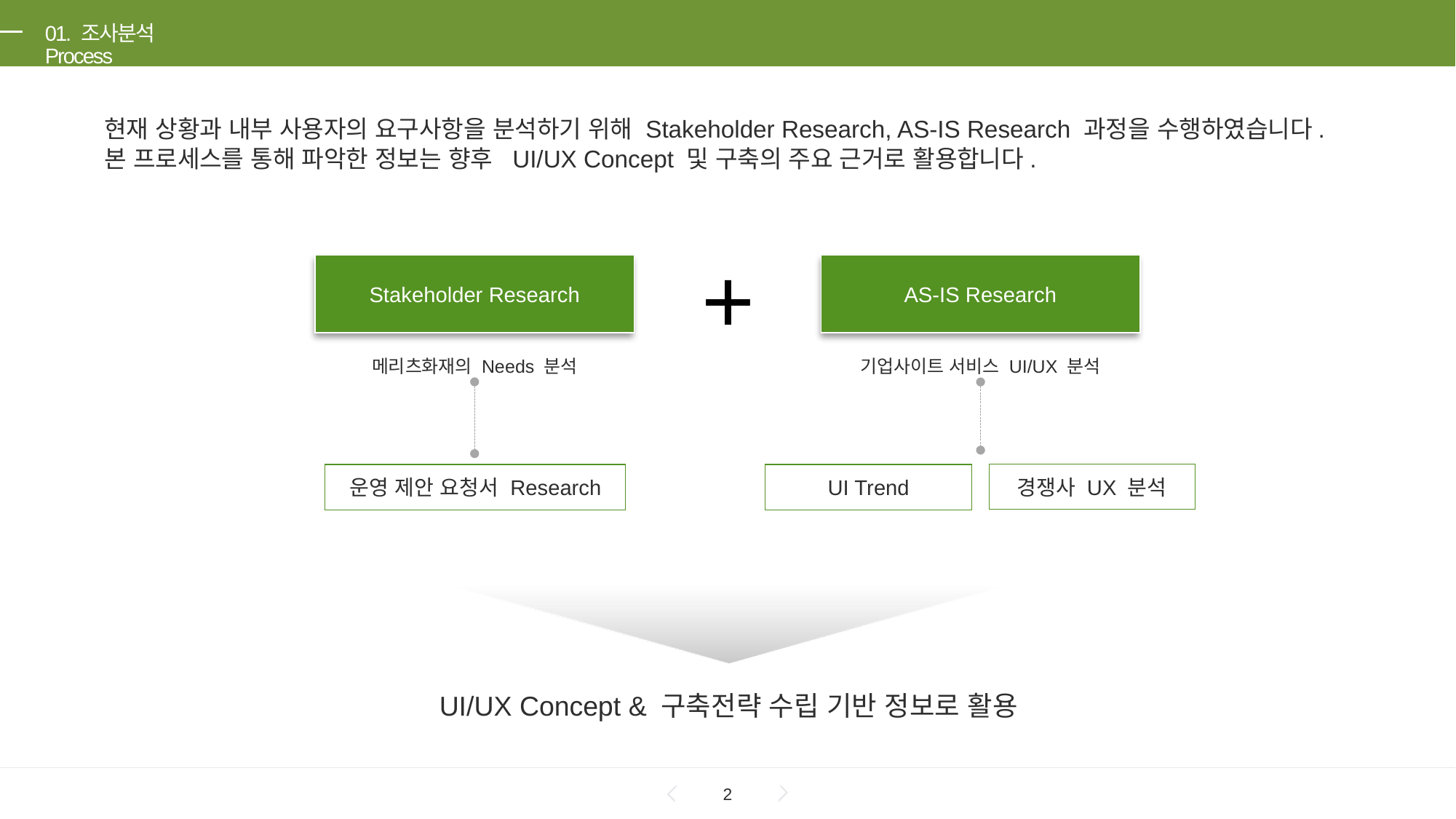

01. 조사분석 Process
현재 상황과 내부 사용자의 요구사항을 분석하기 위해 Stakeholder Research, AS-IS Research 과정을 수행하였습니다.
본 프로세스를 통해 파악한 정보는 향후  UI/UX Concept 및 구축의 주요 근거로 활용합니다.
+
Stakeholder Research
AS-IS Research
메리츠화재의 Needs 분석
기업사이트 서비스 UI/UX 분석
경쟁사 UX 분석
운영 제안 요청서 Research
UI Trend

UI/UX Concept & 구축전략 수립 기반 정보로 활용